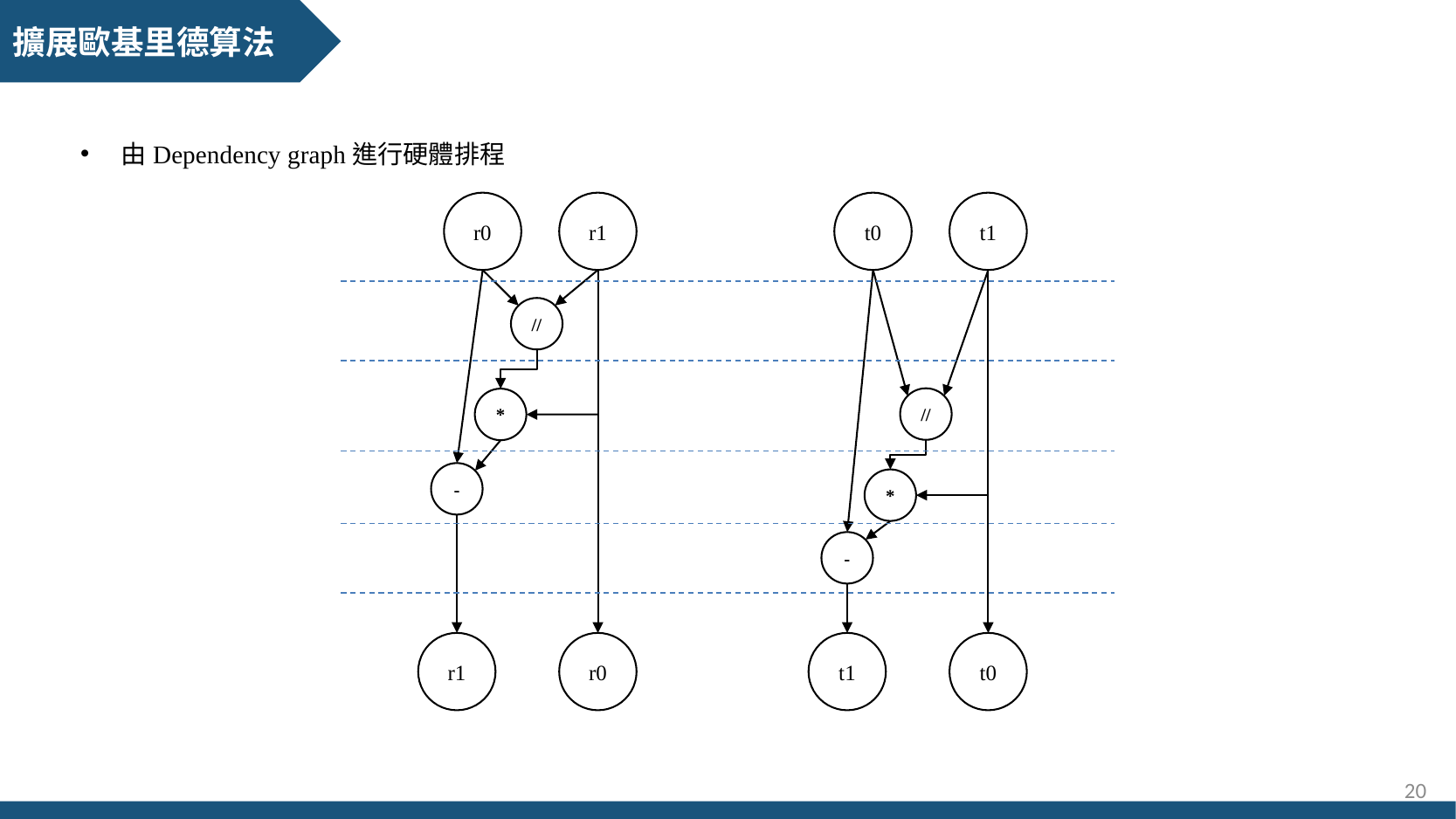

擴展歐基里德算法
由Dependency graph進行硬體排程
r0
r1
t0
t1
//
//
*
-
*
-
r1
r0
t1
t0
20